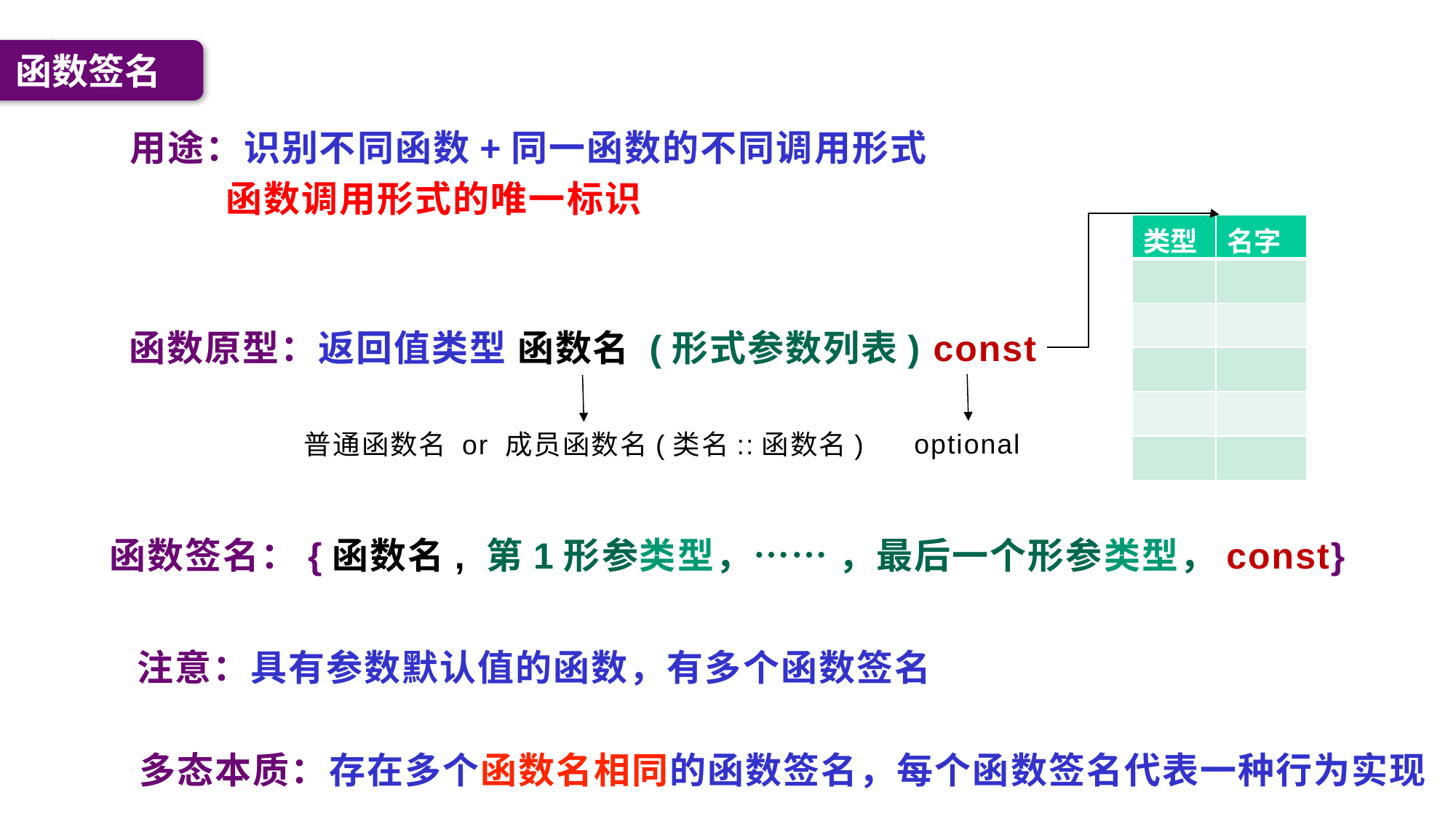

函数签名
用途：识别不同函数+同一函数的不同调用形式
         函数调用形式的唯一标识
| 类型 | 名字 |
| --- | --- |
|  |  |
|  |  |
|  |  |
|  |  |
|  |  |
函数原型：返回值类型 函数名 (形式参数列表) const
optional
普通函数名 or 成员函数名(类名::函数名)
函数签名：{函数名, 第1形参类型，…… ，最后一个形参类型，const}
注意：具有参数默认值的函数，有多个函数签名
多态本质：存在多个函数名相同的函数签名，每个函数签名代表一种行为实现
3